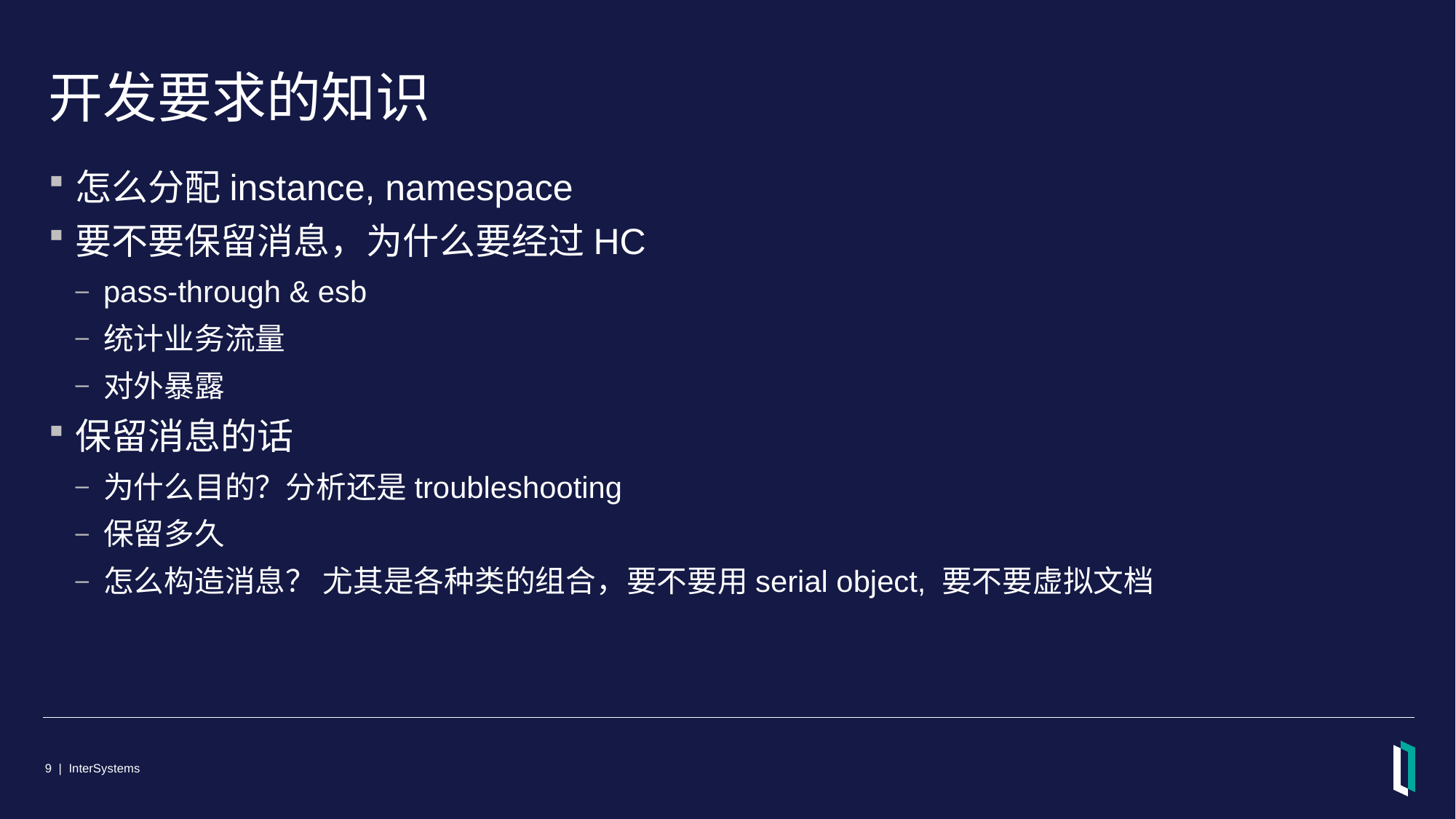

# 开发要求的知识
怎么分配instance, namespace
要不要保留消息，为什么要经过HC
pass-through & esb
统计业务流量
对外暴露
保留消息的话
为什么目的？分析还是troubleshooting
保留多久
怎么构造消息？ 尤其是各种类的组合，要不要用serial object, 要不要虚拟文档